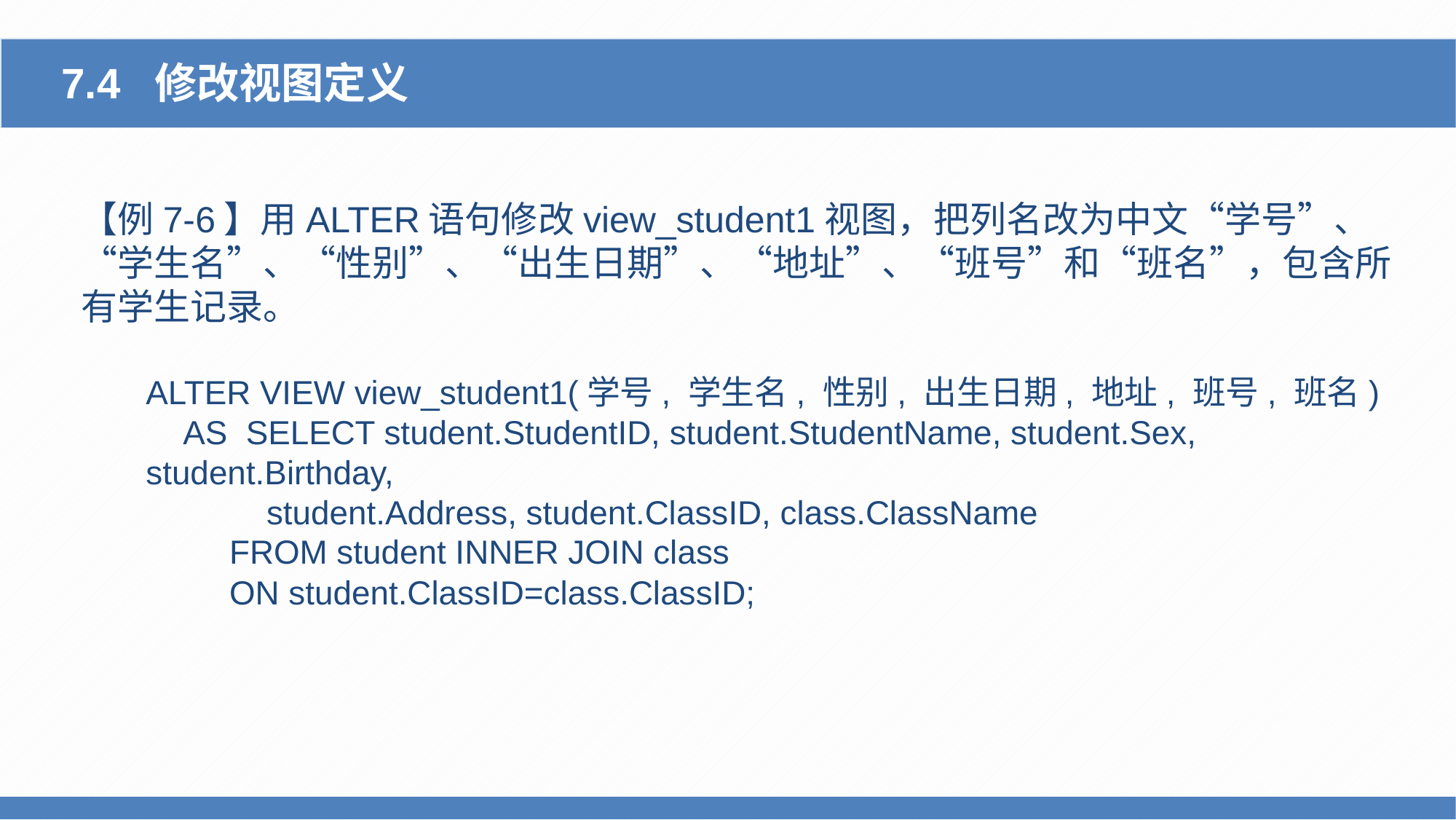

7.4  修改视图定义

【例7-6】用ALTER语句修改view_student1视图，把列名改为中文“学号”、“学生名”、“性别”、“出生日期”、“地址”、“班号”和“班名”，包含所有学生记录。

ALTER VIEW view_student1(学号, 学生名, 性别, 出生日期, 地址, 班号, 班名)
    AS  SELECT student.StudentID, student.StudentName, student.Sex, student.Birthday,
             student.Address, student.ClassID, class.ClassName
         FROM student INNER JOIN class
         ON student.ClassID=class.ClassID;